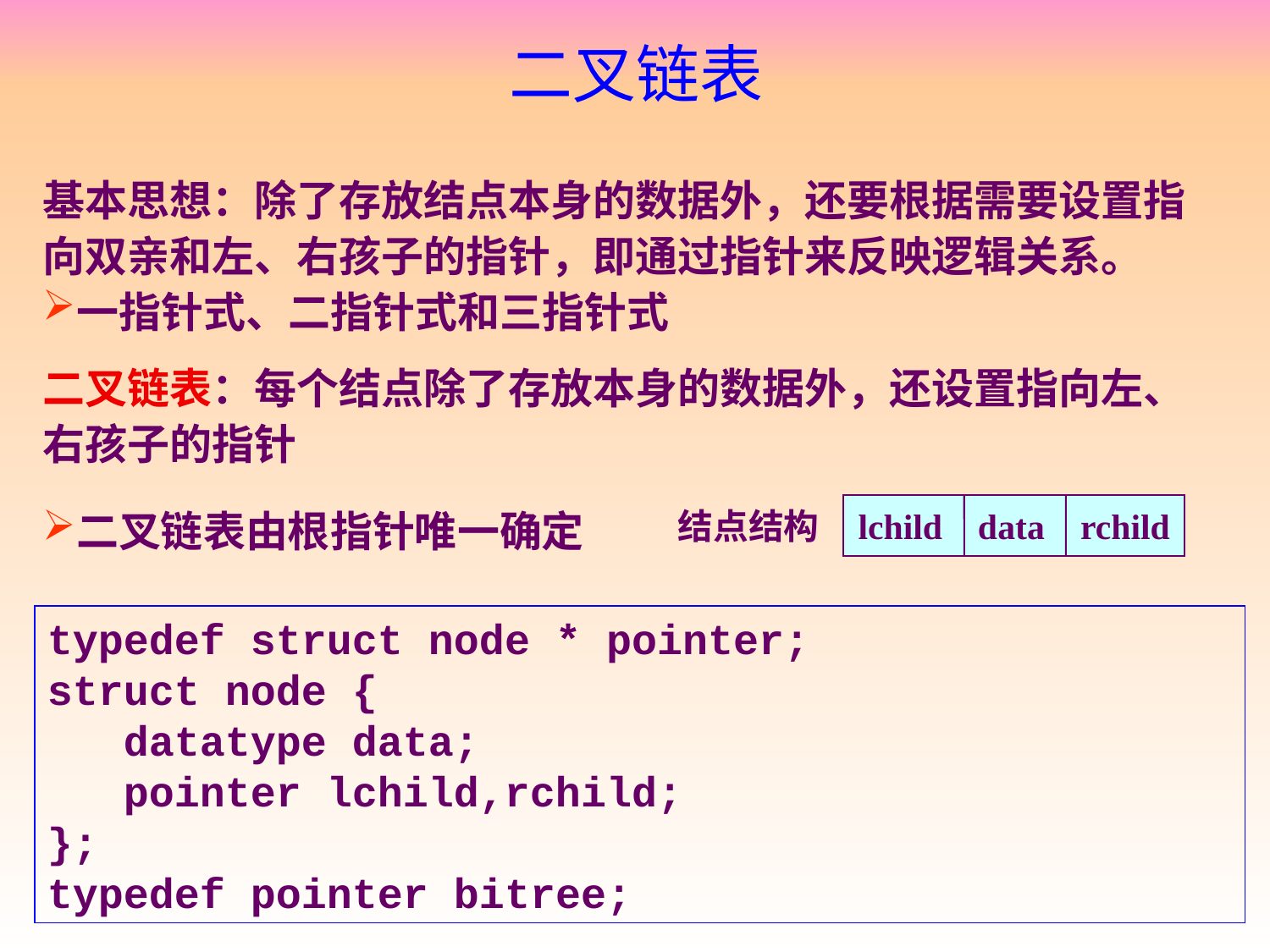

# 二叉链表
基本思想：除了存放结点本身的数据外，还要根据需要设置指向双亲和左、右孩子的指针，即通过指针来反映逻辑关系。
一指针式、二指针式和三指针式
二叉链表：每个结点除了存放本身的数据外，还设置指向左、右孩子的指针
lchild    data    rchild

结点结构
二叉链表由根指针唯一确定
typedef struct node * pointer;
struct node {
   datatype data;
   pointer lchild,rchild;
};
typedef pointer bitree;